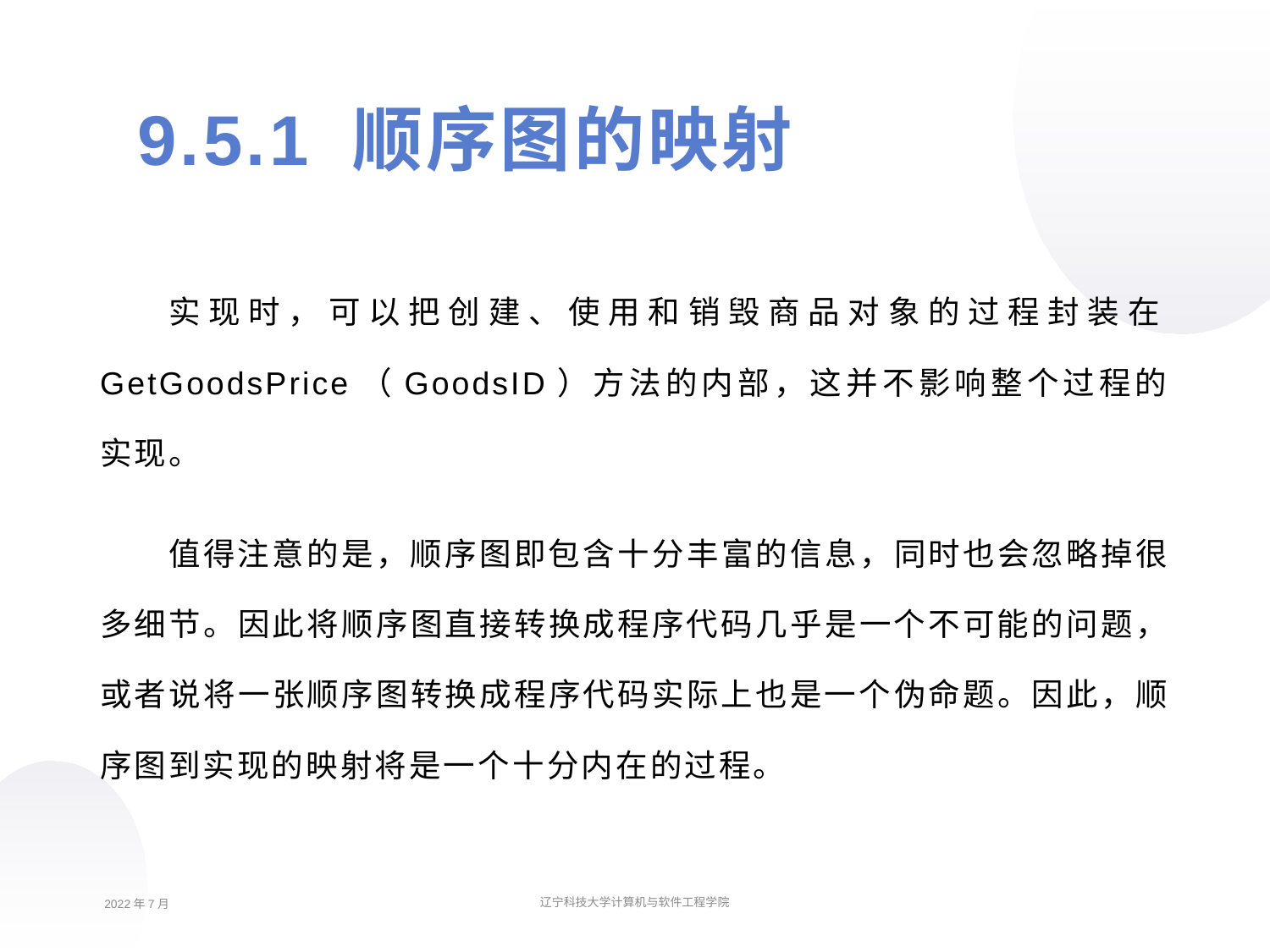

9.5.1 顺序图的映射
实现时，可以把创建、使用和销毁商品对象的过程封装在GetGoodsPrice（GoodsID）方法的内部，这并不影响整个过程的实现。
值得注意的是，顺序图即包含十分丰富的信息，同时也会忽略掉很多细节。因此将顺序图直接转换成程序代码几乎是一个不可能的问题，或者说将一张顺序图转换成程序代码实际上也是一个伪命题。因此，顺序图到实现的映射将是一个十分内在的过程。

2022年7月
辽宁科技大学计算机与软件工程学院
90